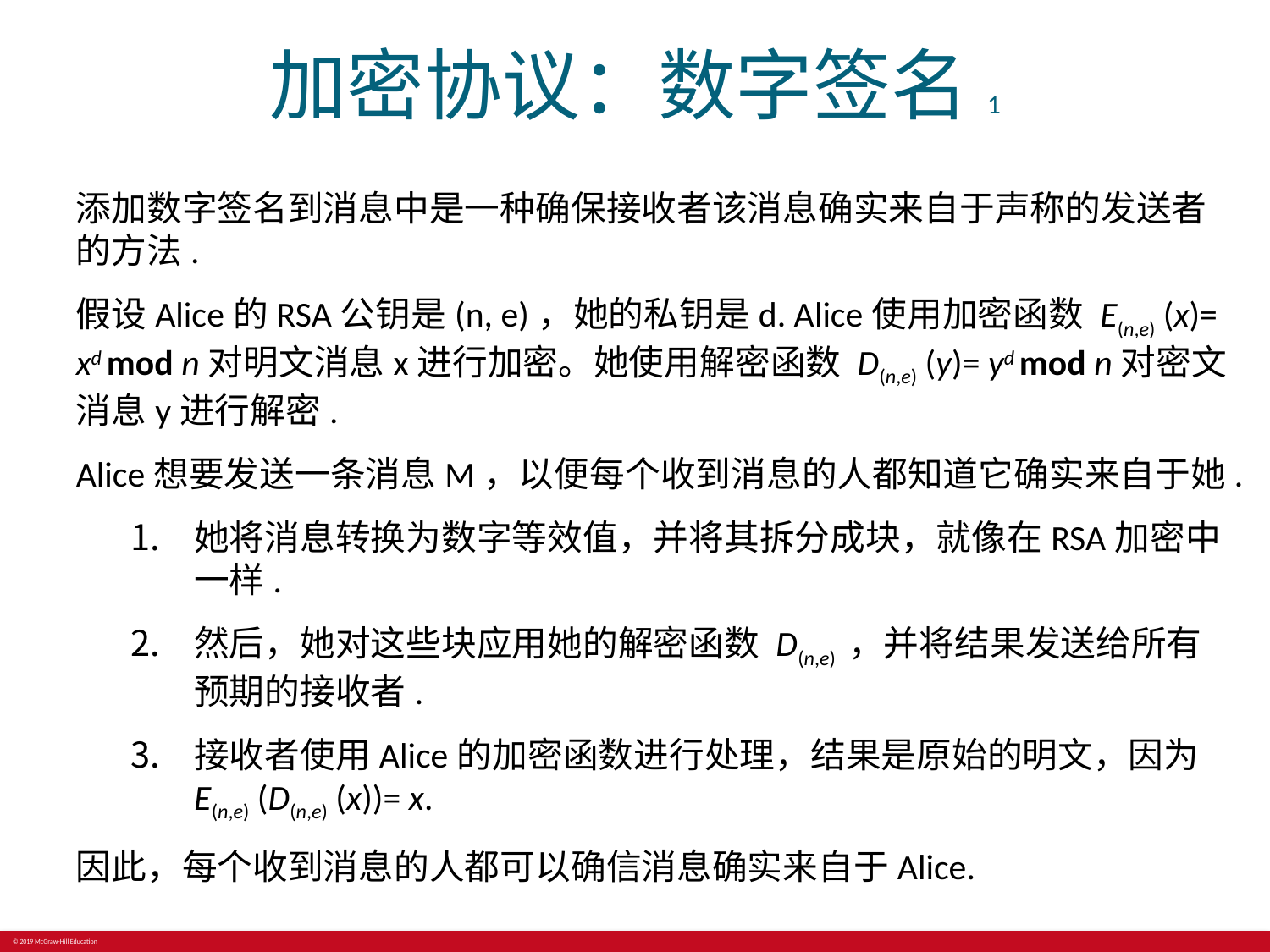

# 加密协议：数字签名1
添加数字签名到消息中是一种确保接收者该消息确实来自于声称的发送者的方法.
假设Alice的RSA公钥是(n, e)，她的私钥是d. Alice使用加密函数 E(n,e) (x)= xd mod n对明文消息x进行加密。她使用解密函数 D(n,e) (y)= yd mod n对密文消息y进行解密.
Alice想要发送一条消息M，以便每个收到消息的人都知道它确实来自于她.
她将消息转换为数字等效值，并将其拆分成块，就像在RSA加密中一样.
然后，她对这些块应用她的解密函数 D(n,e) ，并将结果发送给所有预期的接收者.
接收者使用Alice的加密函数进行处理，结果是原始的明文，因为 E(n,e) (D(n,e) (x))= x.
因此，每个收到消息的人都可以确信消息确实来自于Alice.